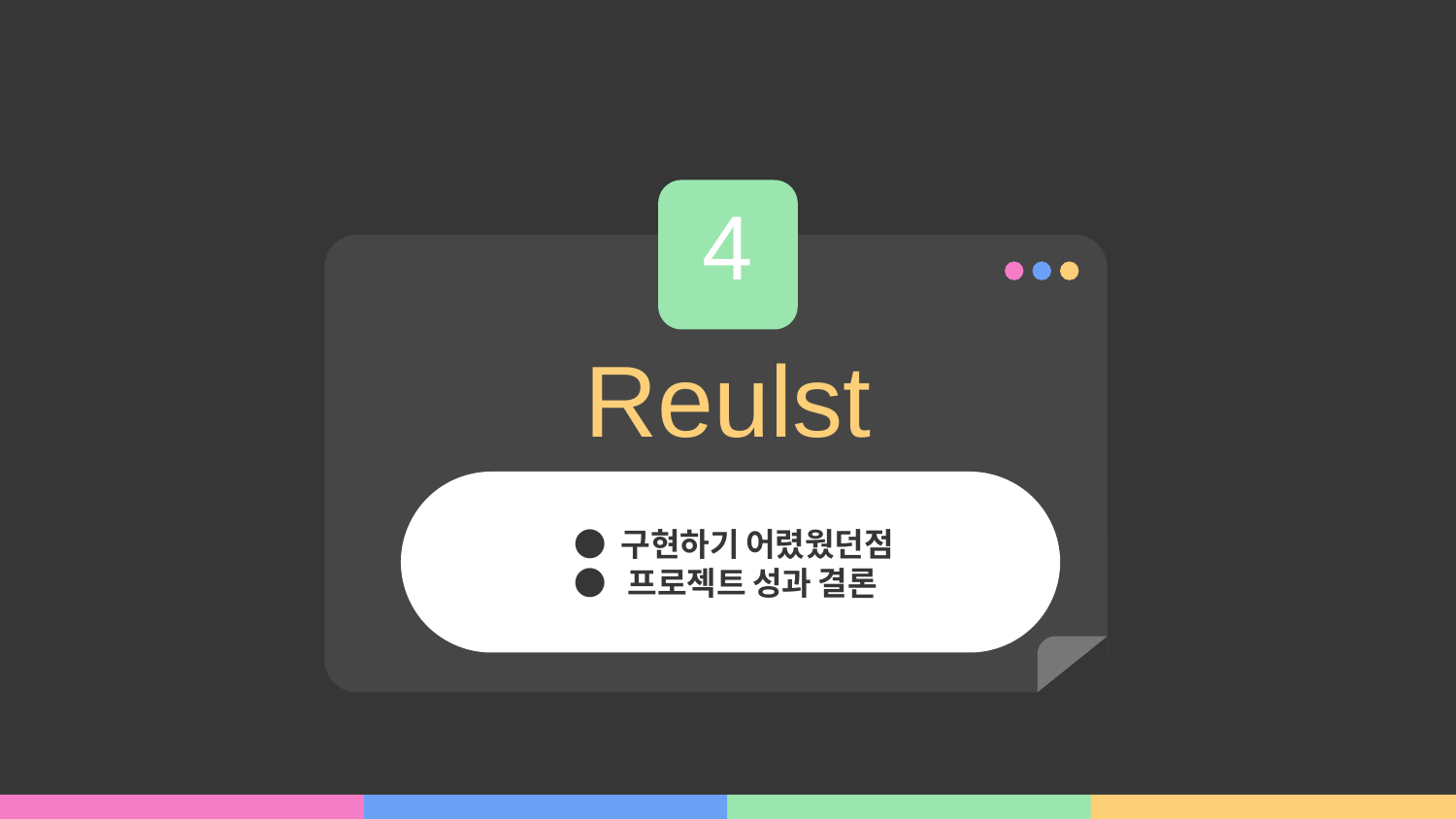

4

# Reulst

● 구현하기 어렸웠던점
●  프로젝트 성과 결론